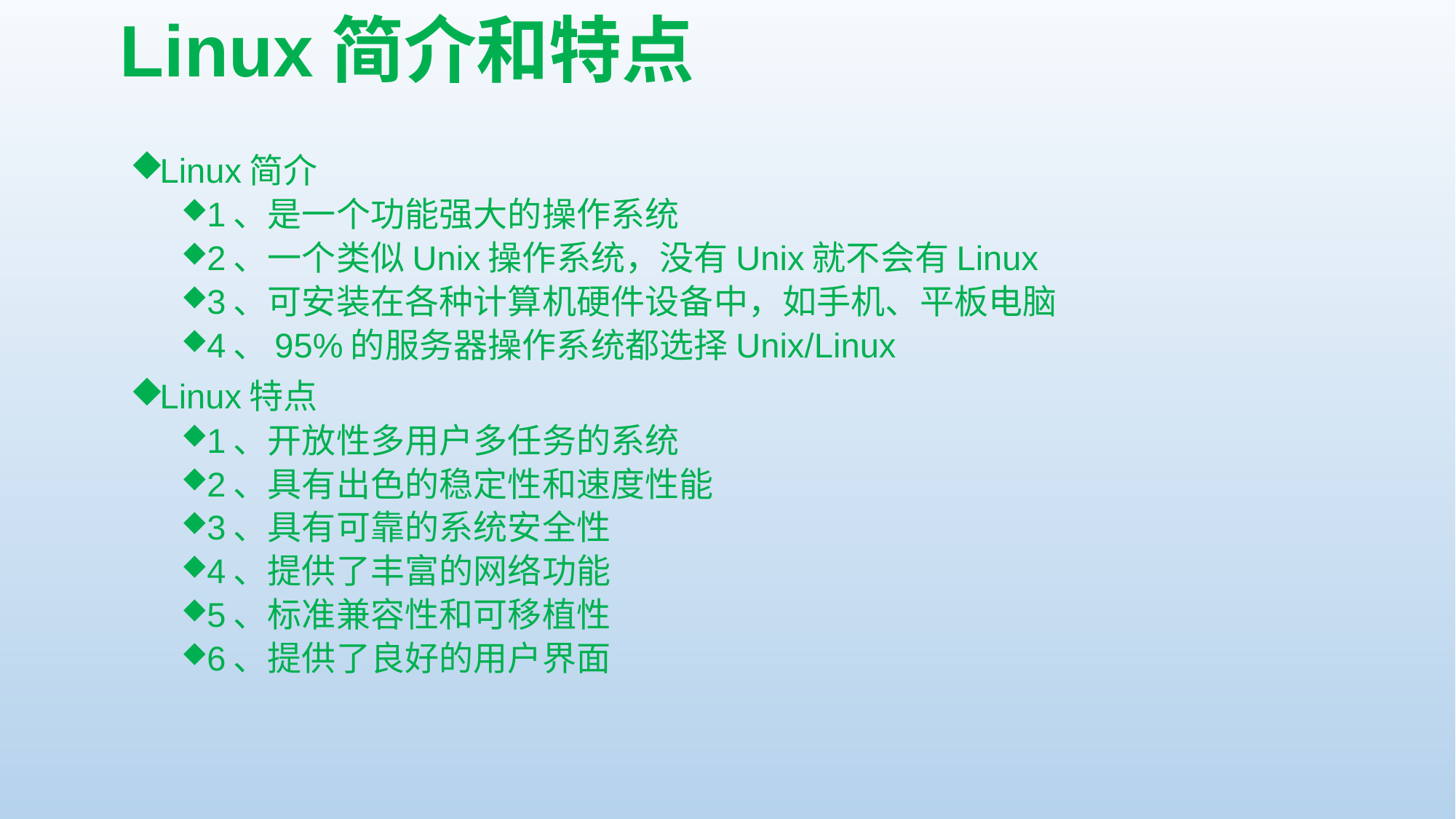

# Linux简介和特点
Linux简介
1、是一个功能强大的操作系统
2、一个类似Unix操作系统，没有Unix就不会有Linux
3、可安装在各种计算机硬件设备中，如手机、平板电脑
4、95%的服务器操作系统都选择Unix/Linux
Linux特点
1、开放性多用户多任务的系统
2、具有出色的稳定性和速度性能
3、具有可靠的系统安全性
4、提供了丰富的网络功能
5、标准兼容性和可移植性
6、提供了良好的用户界面